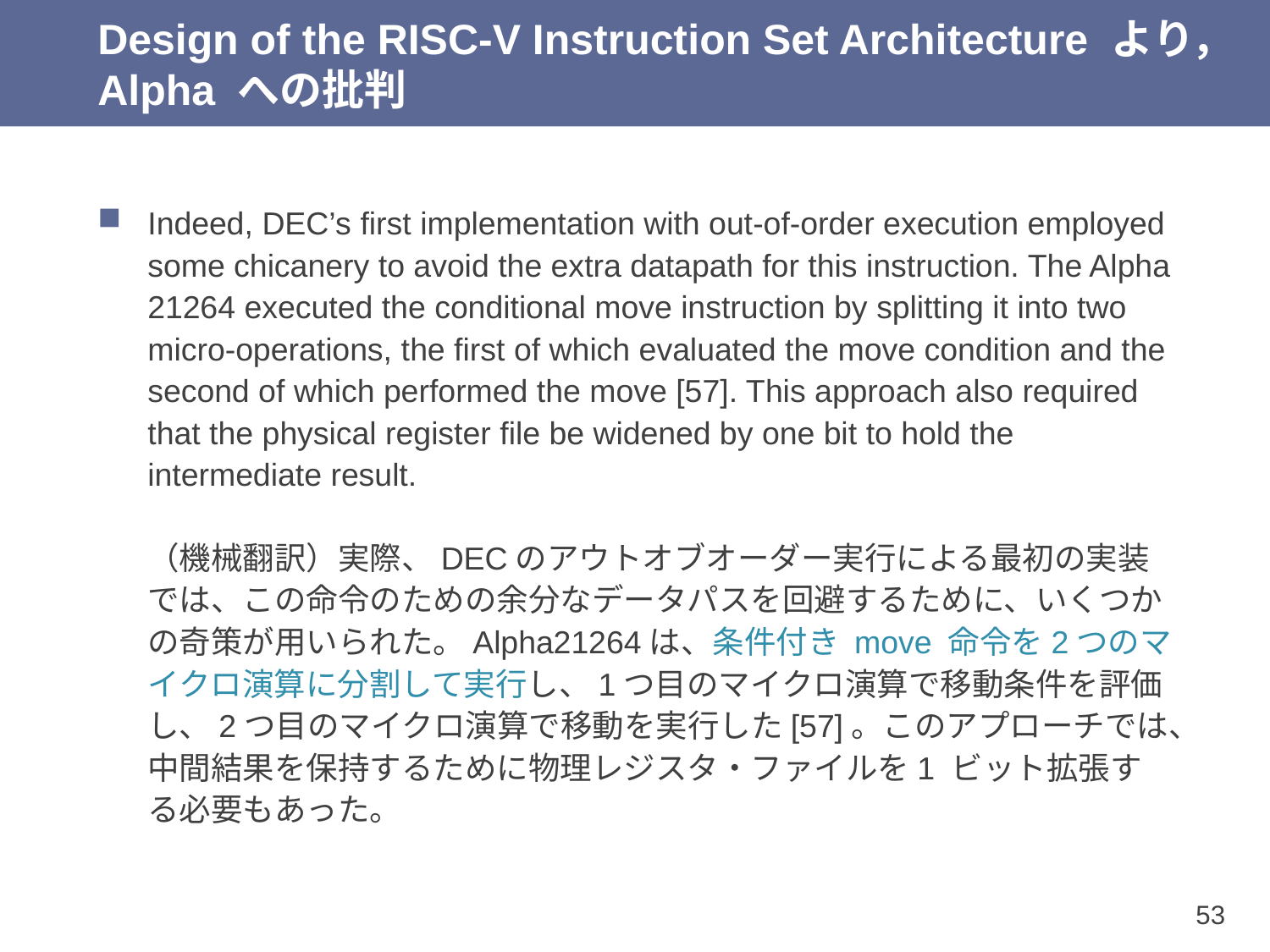

# Design of the RISC-V Instruction Set Architecture より，Alpha への批判
Indeed, DEC’s first implementation with out-of-order execution employed some chicanery to avoid the extra datapath for this instruction. The Alpha 21264 executed the conditional move instruction by splitting it into two micro-operations, the first of which evaluated the move condition and the second of which performed the move [57]. This approach also required that the physical register file be widened by one bit to hold the intermediate result.
（機械翻訳）実際、DECのアウトオブオーダー実行による最初の実装では、この命令のための余分なデータパスを回避するために、いくつかの奇策が用いられた。Alpha21264は、条件付き move 命令を2つのマイクロ演算に分割して実行し、1つ目のマイクロ演算で移動条件を評価し、2つ目のマイクロ演算で移動を実行した[57]。このアプローチでは、中間結果を保持するために物理レジスタ・ファイルを1 ビット拡張する必要もあった。